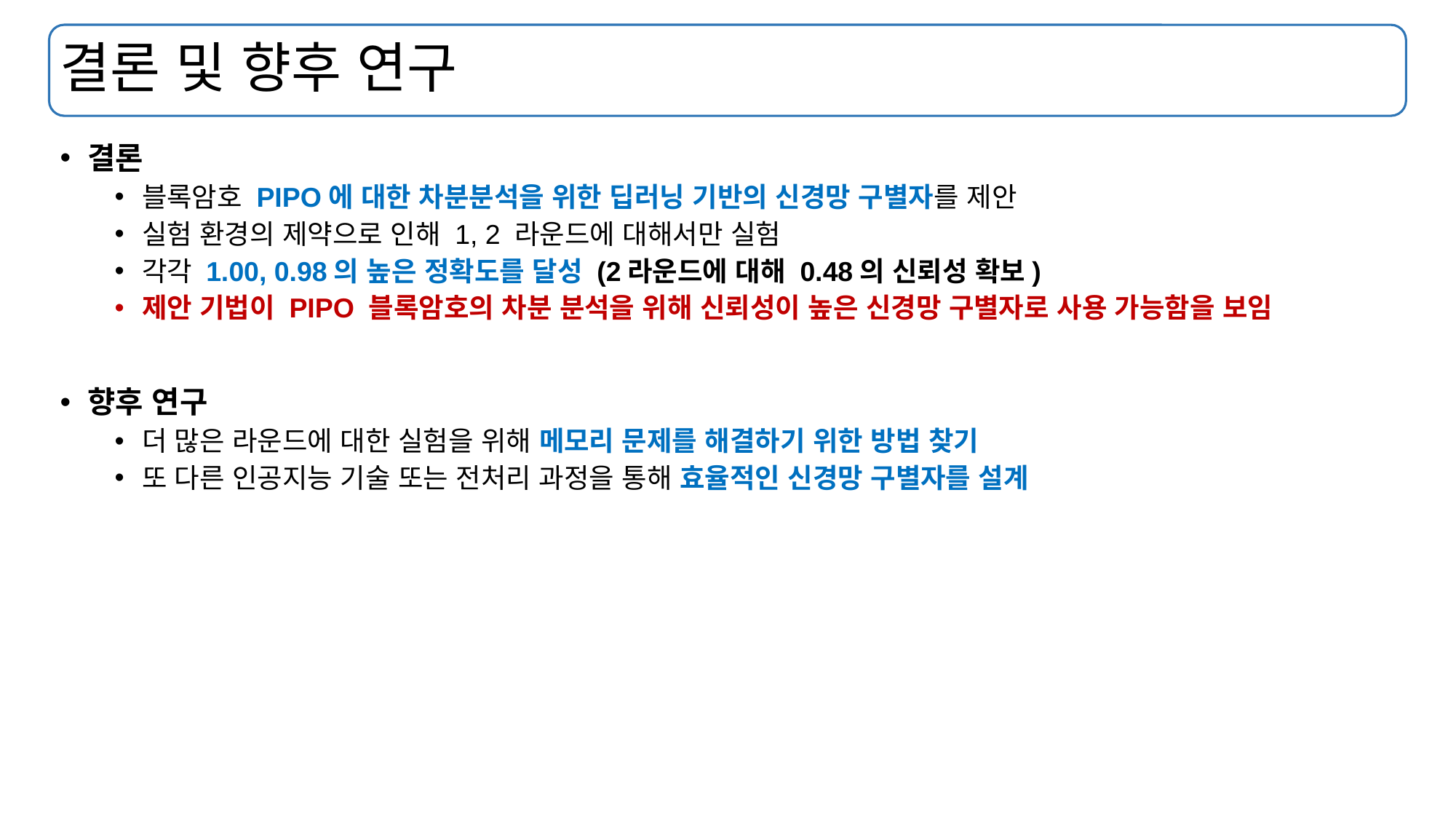

# 결론 및 향후 연구
결론
블록암호 PIPO에 대한 차분분석을 위한 딥러닝 기반의 신경망 구별자를 제안
실험 환경의 제약으로 인해 1, 2 라운드에 대해서만 실험
각각 1.00, 0.98의 높은 정확도를 달성 (2라운드에 대해 0.48의 신뢰성 확보)
제안 기법이 PIPO 블록암호의 차분 분석을 위해 신뢰성이 높은 신경망 구별자로 사용 가능함을 보임

향후 연구
더 많은 라운드에 대한 실험을 위해 메모리 문제를 해결하기 위한 방법 찾기
또 다른 인공지능 기술 또는 전처리 과정을 통해 효율적인 신경망 구별자를 설계